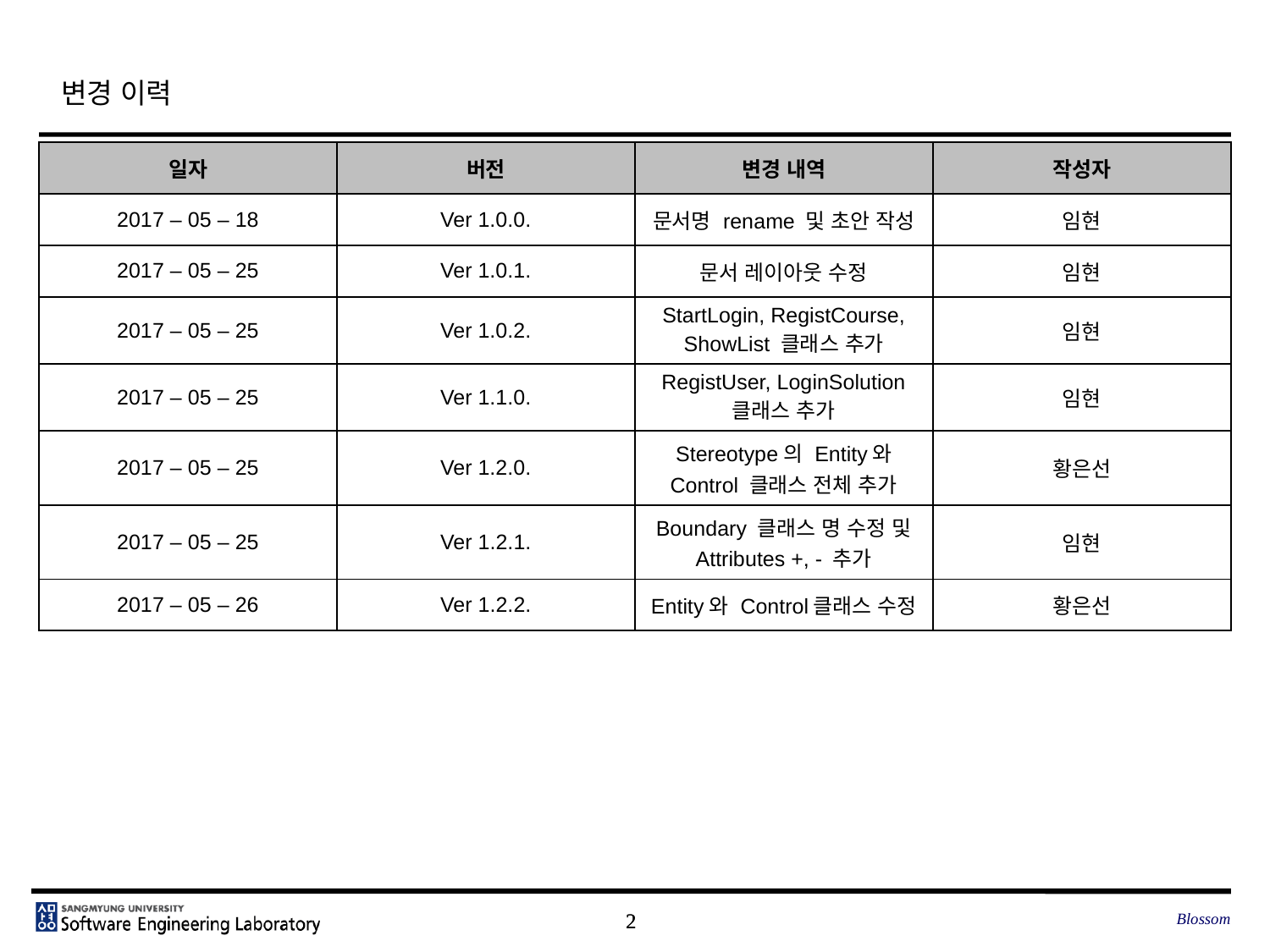

# 변경 이력
| 일자 | 버전 | 변경 내역 | 작성자 |
| --- | --- | --- | --- |
| 2017 – 05 – 18 | Ver 1.0.0. | 문서명 rename 및 초안 작성 | 임현 |
| 2017 – 05 – 25 | Ver 1.0.1. | 문서 레이아웃 수정 | 임현 |
| 2017 – 05 – 25 | Ver 1.0.2. | StartLogin, RegistCourse, ShowList 클래스 추가 | 임현 |
| 2017 – 05 – 25 | Ver 1.1.0. | RegistUser, LoginSolution 클래스 추가 | 임현 |
| 2017 – 05 – 25 | Ver 1.2.0. | Stereotype의 Entity와 Control 클래스 전체 추가 | 황은선 |
| 2017 – 05 – 25 | Ver 1.2.1. | Boundary 클래스 명 수정 및 Attributes +, - 추가 | 임현 |
| 2017 – 05 – 26 | Ver 1.2.2. | Entity와 Control클래스 수정 | 황은선 |
Blossom